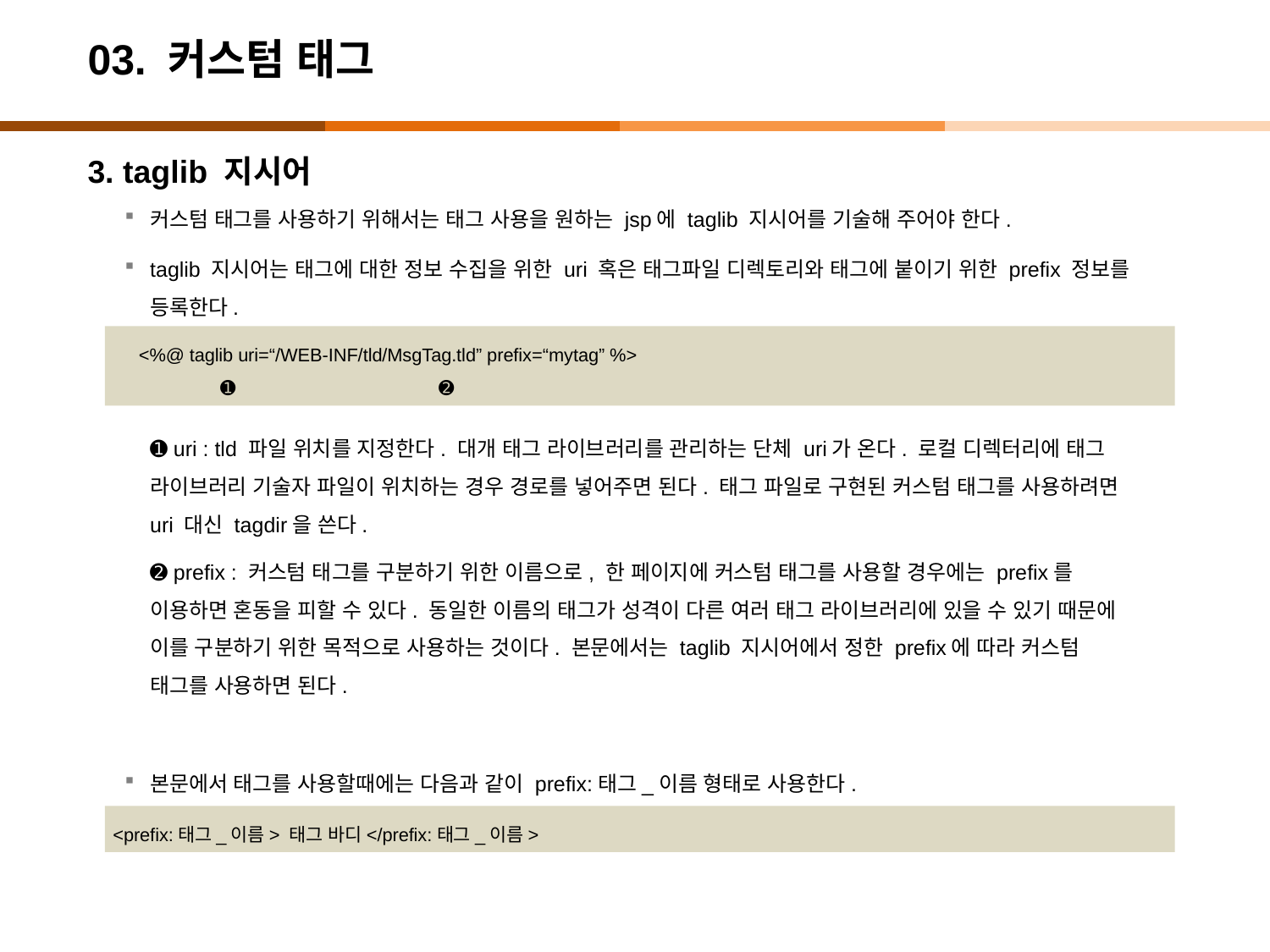

# 03. 커스텀 태그
3. taglib 지시어
커스텀 태그를 사용하기 위해서는 태그 사용을 원하는 jsp에 taglib 지시어를 기술해 주어야 한다.
taglib 지시어는 태그에 대한 정보 수집을 위한 uri 혹은 태그파일 디렉토리와 태그에 붙이기 위한 prefix 정보를 등록한다.

➊ uri : tld 파일 위치를 지정한다. 대개 태그 라이브러리를 관리하는 단체 uri가 온다. 로컬 디렉터리에 태그 라이브러리 기술자 파일이 위치하는 경우 경로를 넣어주면 된다. 태그 파일로 구현된 커스텀 태그를 사용하려면 uri 대신 tagdir을 쓴다.
➋ prefix : 커스텀 태그를 구분하기 위한 이름으로, 한 페이지에 커스텀 태그를 사용할 경우에는 prefix를 이용하면 혼동을 피할 수 있다. 동일한 이름의 태그가 성격이 다른 여러 태그 라이브러리에 있을 수 있기 때문에 이를 구분하기 위한 목적으로 사용하는 것이다. 본문에서는 taglib 지시어에서 정한 prefix에 따라 커스텀 태그를 사용하면 된다.

본문에서 태그를 사용할때에는 다음과 같이 prefix:태그_이름 형태로 사용한다.
<%@ taglib uri=“/WEB-INF/tld/MsgTag.tld” prefix=“mytag” %>
                ➊                                        ➋

<prefix:태그_이름> 태그 바디</prefix:태그_이름>